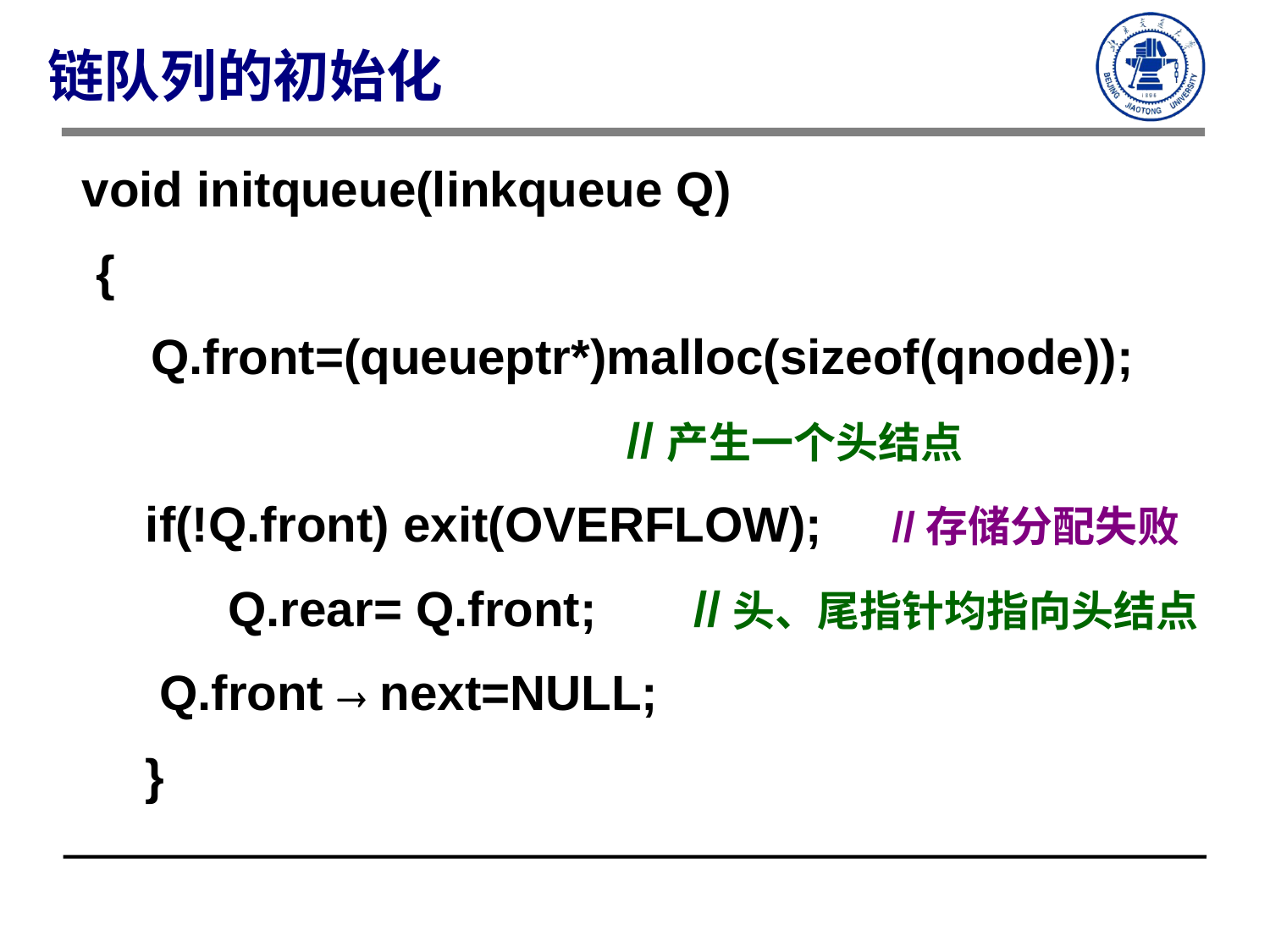

链队列的初始化
void initqueue(linkqueue Q)
 {
     Q.front=(queueptr*)malloc(sizeof(qnode));
                                   //产生一个头结点
if(!Q.front) exit(OVERFLOW);     //存储分配失败
      Q.rear= Q.front;       //头、尾指针均指向头结点
 Q.front → next=NULL;
}